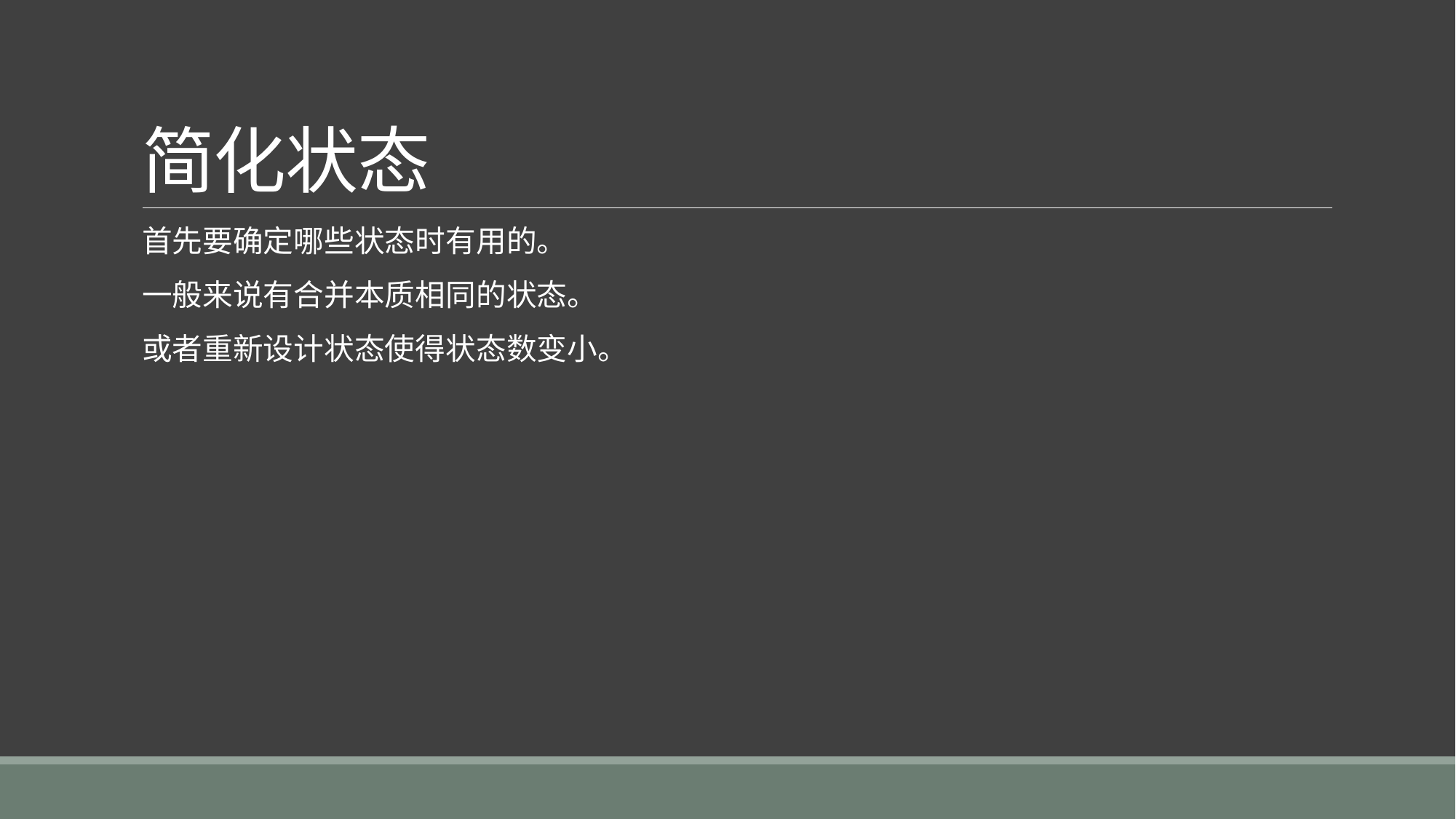

# 简化状态
首先要确定哪些状态时有用的。
一般来说有合并本质相同的状态。
或者重新设计状态使得状态数变小。